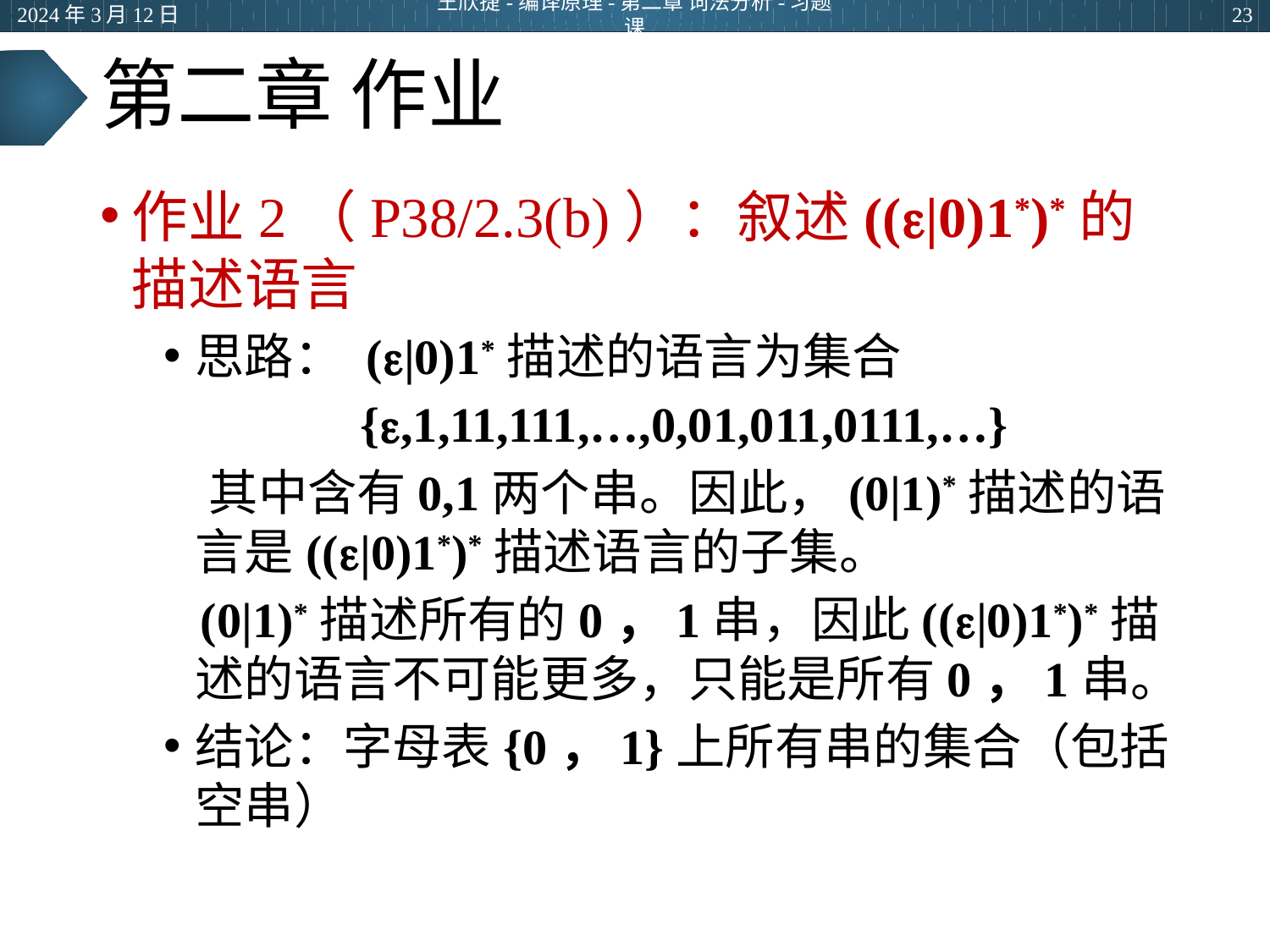

2024年3月12日
王欣捷-编译原理-第二章 词法分析-习题课
23
# 第二章 作业
作业2（P38/2.3(b)）：叙述((ε|0)1*)*的描述语言
思路： (ε|0)1*描述的语言为集合
                {ε,1,11,111,…,0,01,011,0111,…}
   其中含有0,1两个串。因此，(0|1)*描述的语言是((ε|0)1*)*描述语言的子集。
   (0|1)*描述所有的0，1串，因此((ε|0)1*)*描述的语言不可能更多，只能是所有0，1串。
结论：字母表{0，1}上所有串的集合（包括空串）